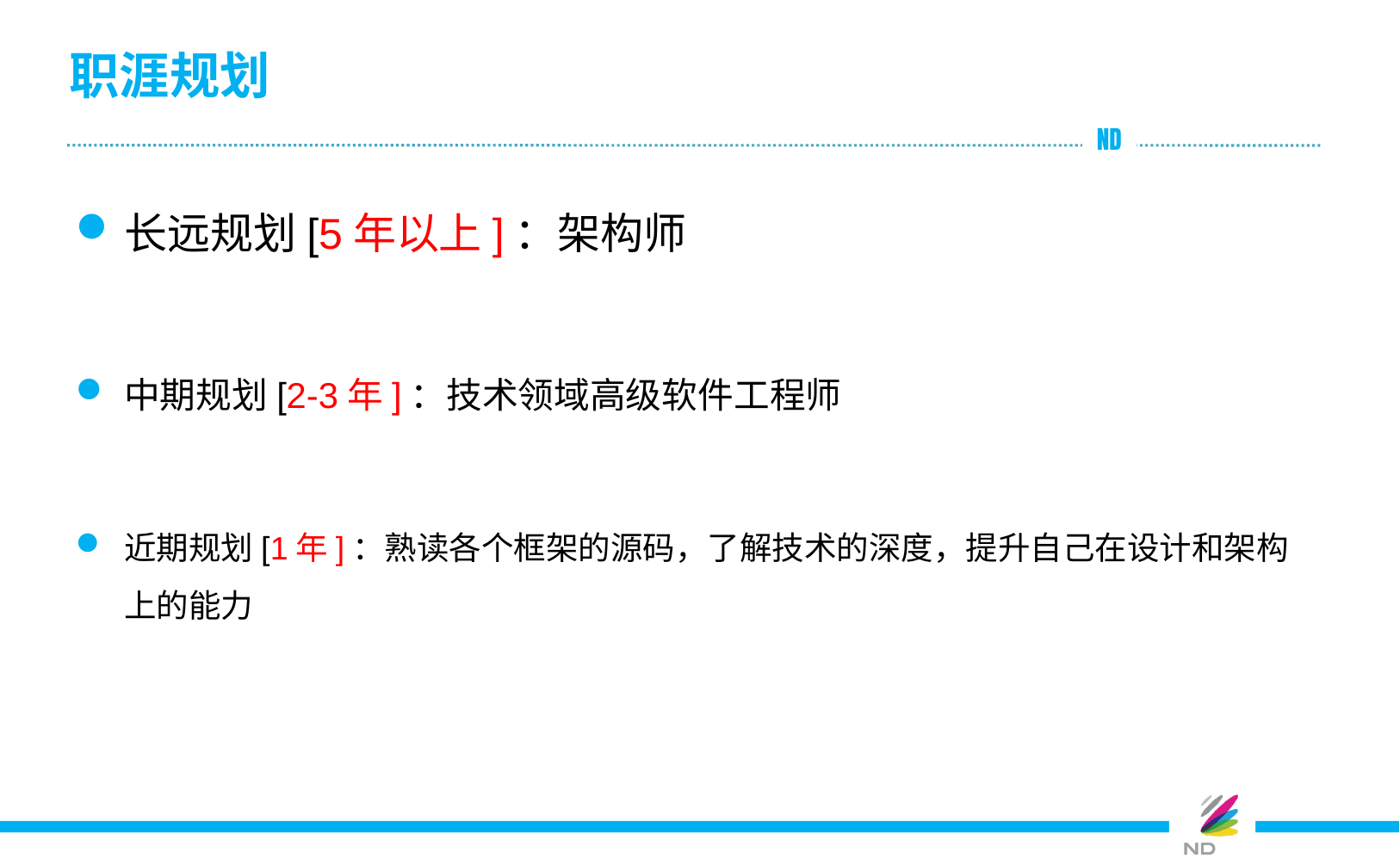

# 职涯规划
长远规划[5年以上]：架构师

中期规划[2-3年]：技术领域高级软件工程师

近期规划[1年]：熟读各个框架的源码，了解技术的深度，提升自己在设计和架构上的能力

10